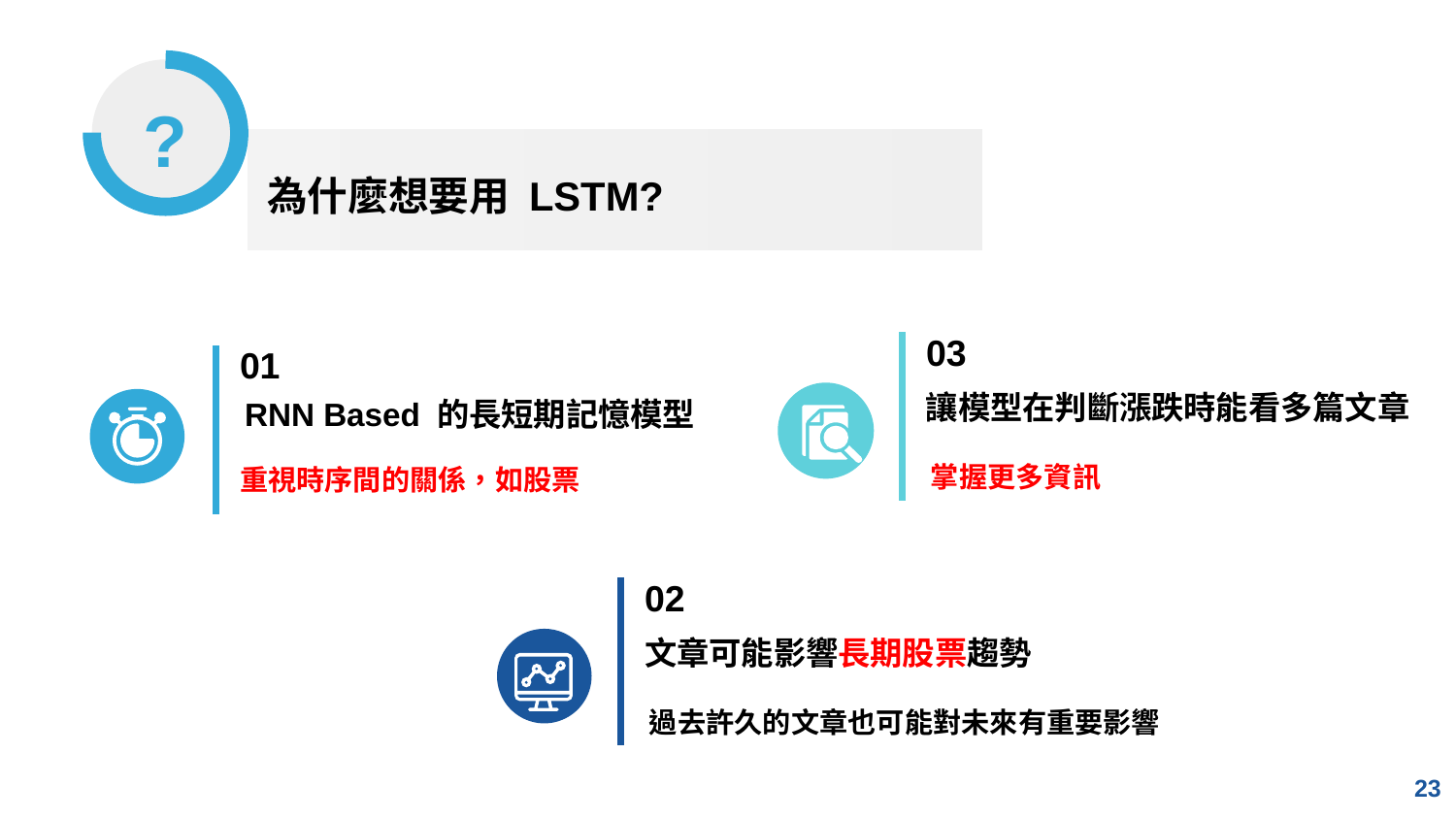

?

為什麼想要用 LSTM?
03
01

讓模型在判斷漲跌時能看多篇文章

RNN Based 的長短期記憶模型

掌握更多資訊
重視時序間的關係，如股票
02

文章可能影響長期股票趨勢

過去許久的文章也可能對未來有重要影響
23